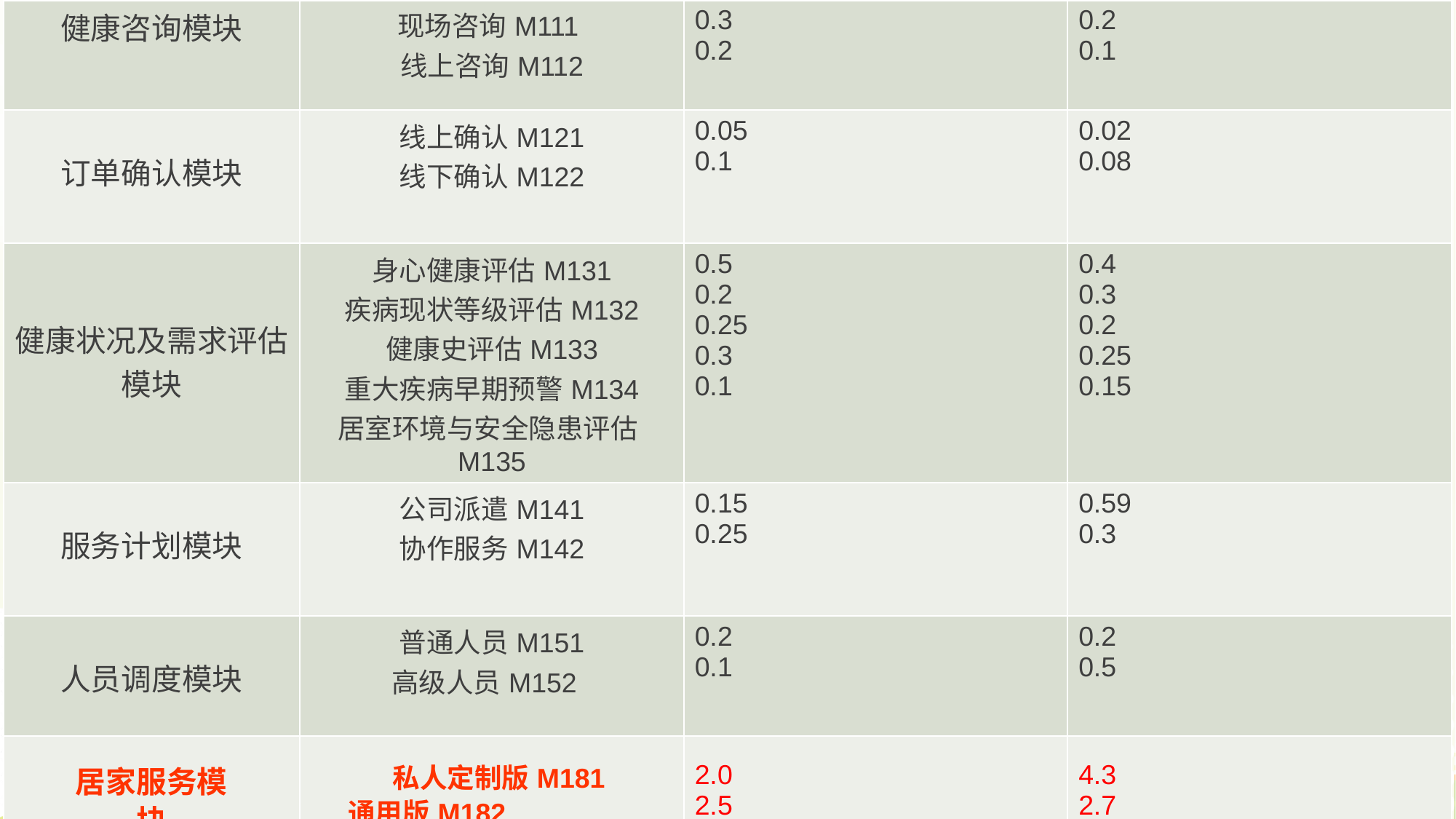

| 模块 | 模块实例 | 服务时间 | 服务费用 |
| --- | --- | --- | --- |
| 健康咨询模块 | 现场咨询M111 线上咨询M112 | 0.3 0.2 | 0.2 0.1 |
| 订单确认模块 | 线上确认M121 线下确认M122 | 0.05 0.1 | 0.02 0.08 |
| 健康状况及需求评估模块 | 身心健康评估M131 疾病现状等级评估M132 健康史评估M133 重大疾病早期预警M134 居室环境与安全隐患评估M135 | 0.5 0.2 0.25 0.3 0.1 | 0.4 0.3 0.2 0.25 0.15 |
| 服务计划模块 | 公司派遣M141 协作服务M142 | 0.15 0.25 | 0.59 0.3 |
| 人员调度模块 | 普通人员M151 高级人员M152 | 0.2 0.1 | 0.2 0.5 |
| 居家服务模 块 | 私人定制版M181 通用版M182 | 2.0 2.5 | 4.3 2.7 |